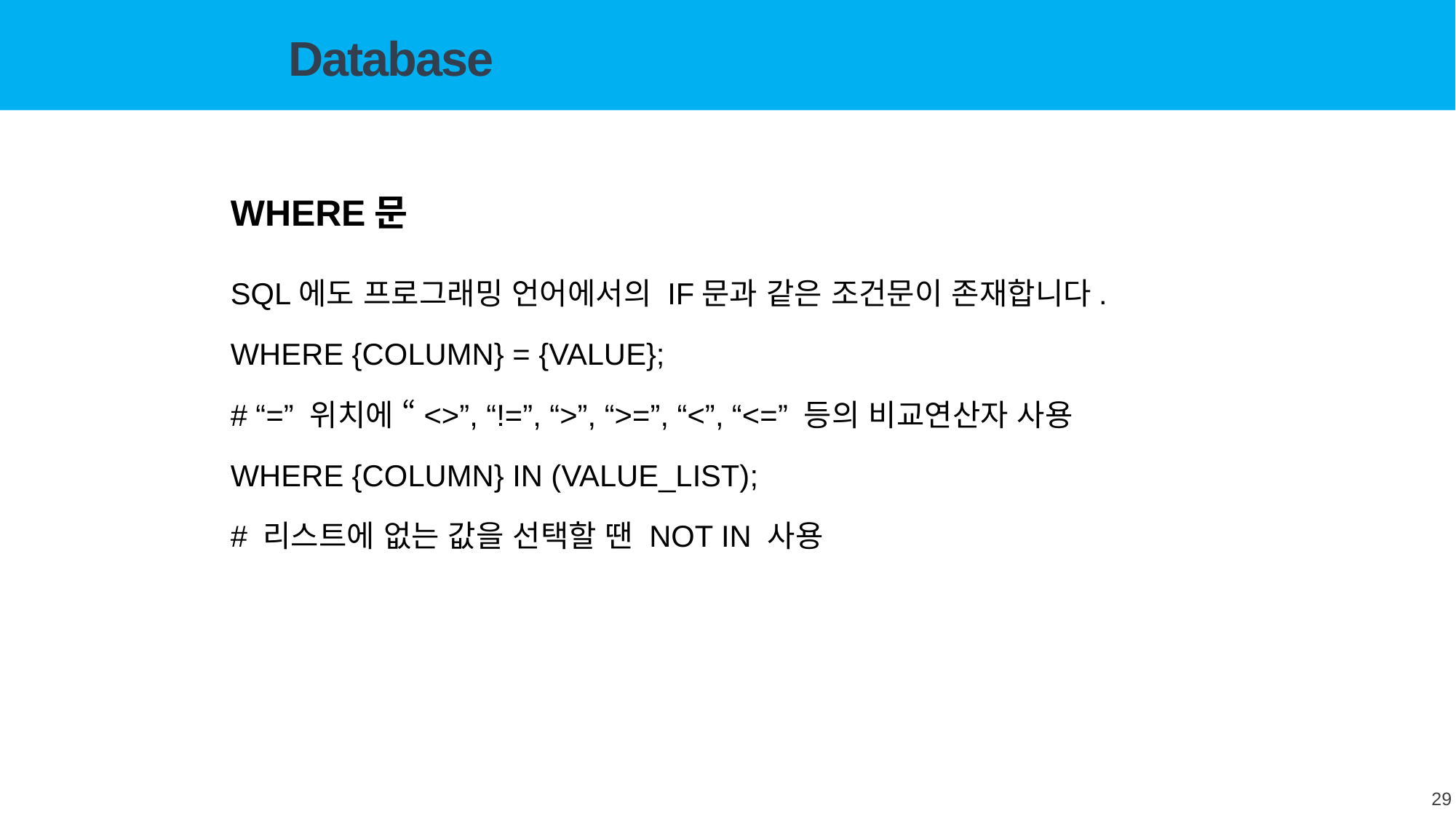

Database
WHERE문
SQL에도 프로그래밍 언어에서의 IF문과 같은 조건문이 존재합니다.
WHERE {COLUMN} = {VALUE};
# “=” 위치에 “<>”, “!=”, “>”, “>=”, “<”, “<=” 등의 비교연산자 사용
WHERE {COLUMN} IN (VALUE_LIST);
# 리스트에 없는 값을 선택할 땐 NOT IN 사용